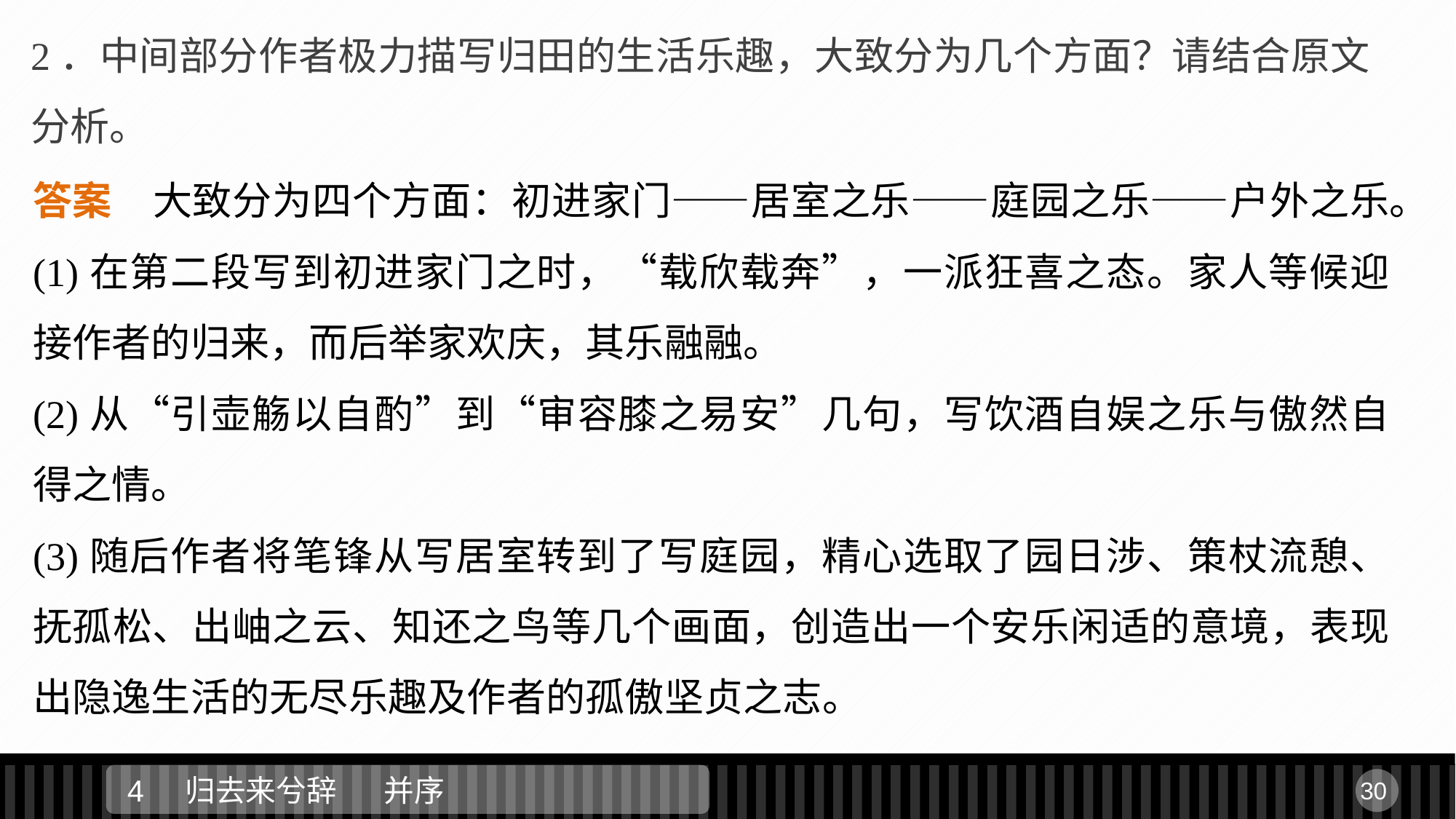

2．中间部分作者极力描写归田的生活乐趣，大致分为几个方面？请结合原文分析。
答案　大致分为四个方面：初进家门——居室之乐——庭园之乐——户外之乐。
(1)在第二段写到初进家门之时，“载欣载奔”，一派狂喜之态。家人等候迎接作者的归来，而后举家欢庆，其乐融融。
(2)从“引壶觞以自酌”到“审容膝之易安”几句，写饮酒自娱之乐与傲然自得之情。
(3)随后作者将笔锋从写居室转到了写庭园，精心选取了园日涉、策杖流憩、抚孤松、出岫之云、知还之鸟等几个画面，创造出一个安乐闲适的意境，表现出隐逸生活的无尽乐趣及作者的孤傲坚贞之志。